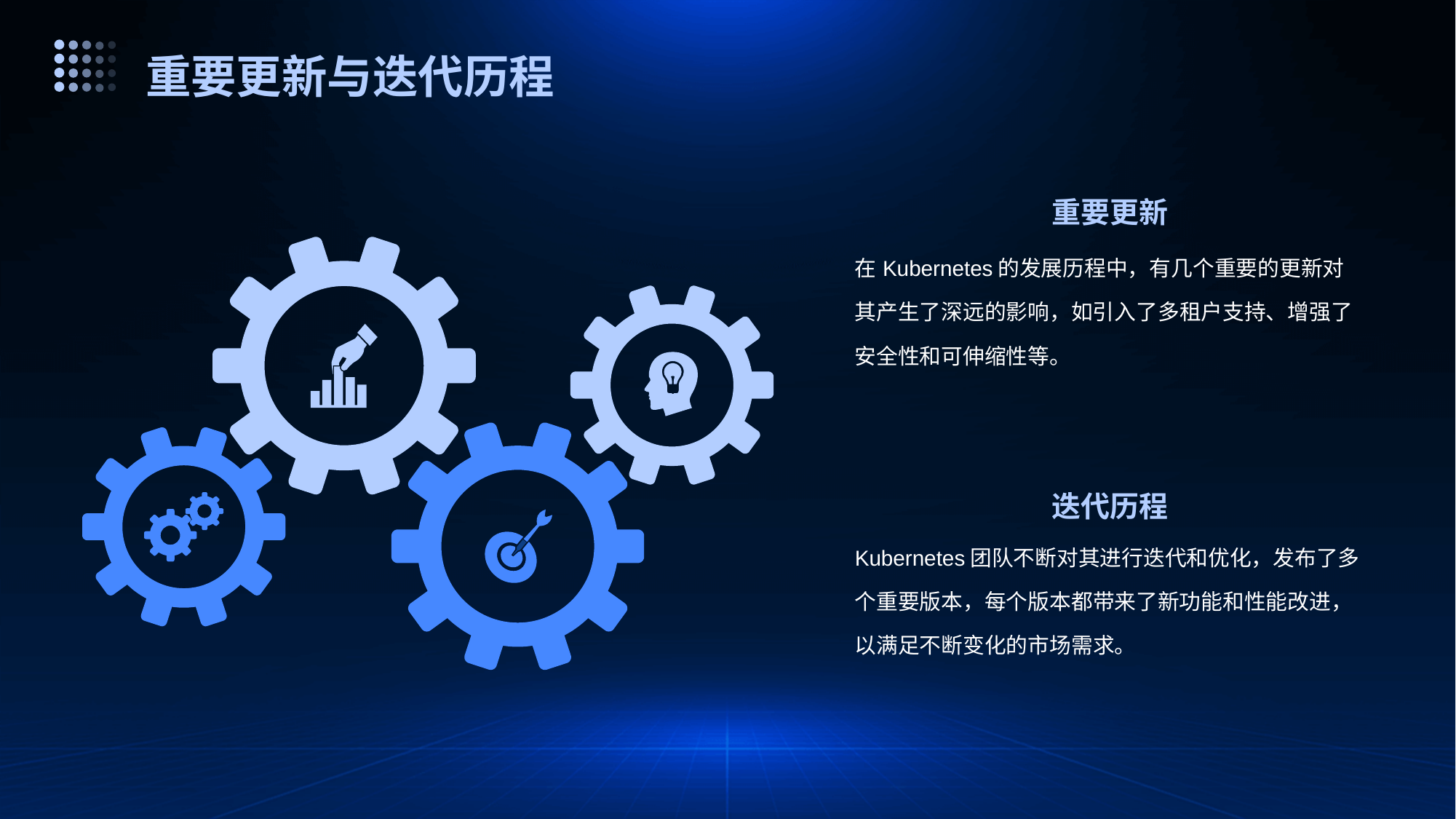

重要更新与迭代历程

重要更新
在Kubernetes的发展历程中，有几个重要的更新对其产生了深远的影响，如引入了多租户支持、增强了安全性和可伸缩性等。

迭代历程

Kubernetes团队不断对其进行迭代和优化，发布了多个重要版本，每个版本都带来了新功能和性能改进，以满足不断变化的市场需求。